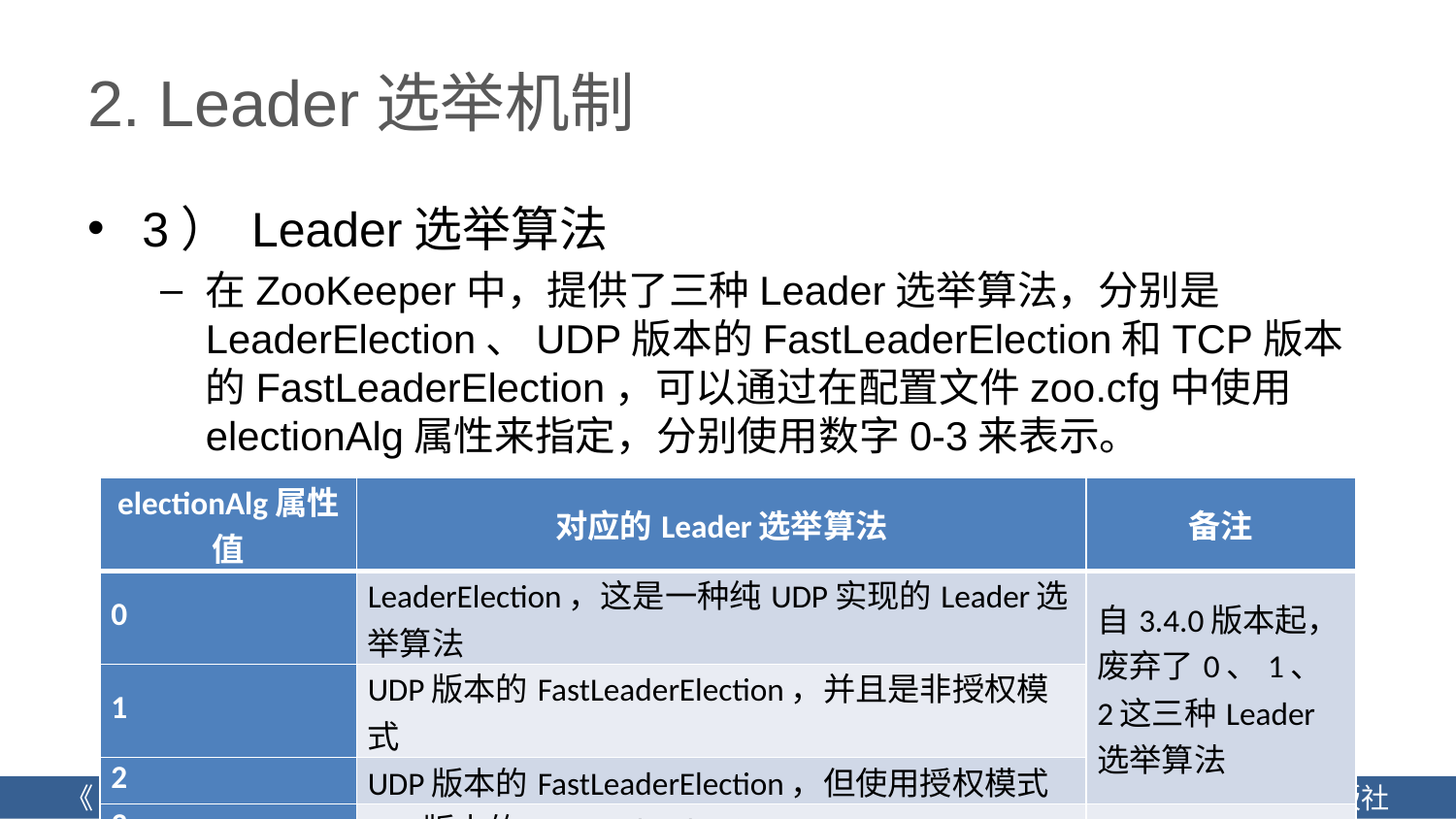

# 2. Leader选举机制
3） Leader选举算法
在ZooKeeper中，提供了三种Leader选举算法，分别是LeaderElection、UDP版本的FastLeaderElection和TCP版本的FastLeaderElection，可以通过在配置文件zoo.cfg中使用electionAlg属性来指定，分别使用数字0-3来表示。
| electionAlg属性值 | 对应的Leader选举算法 | 备注 |
| --- | --- | --- |
| 0 | LeaderElection，这是一种纯UDP实现的Leader选举算法 | 自3.4.0版本起，废弃了0、1、2这三种Leader选举算法 |
| 1 | UDP版本的FastLeaderElection，并且是非授权模式 |  |
| 2 | UDP版本的FastLeaderElection，但使用授权模式 |  |
| 3 | TCP版本的FastLeaderElection |  |